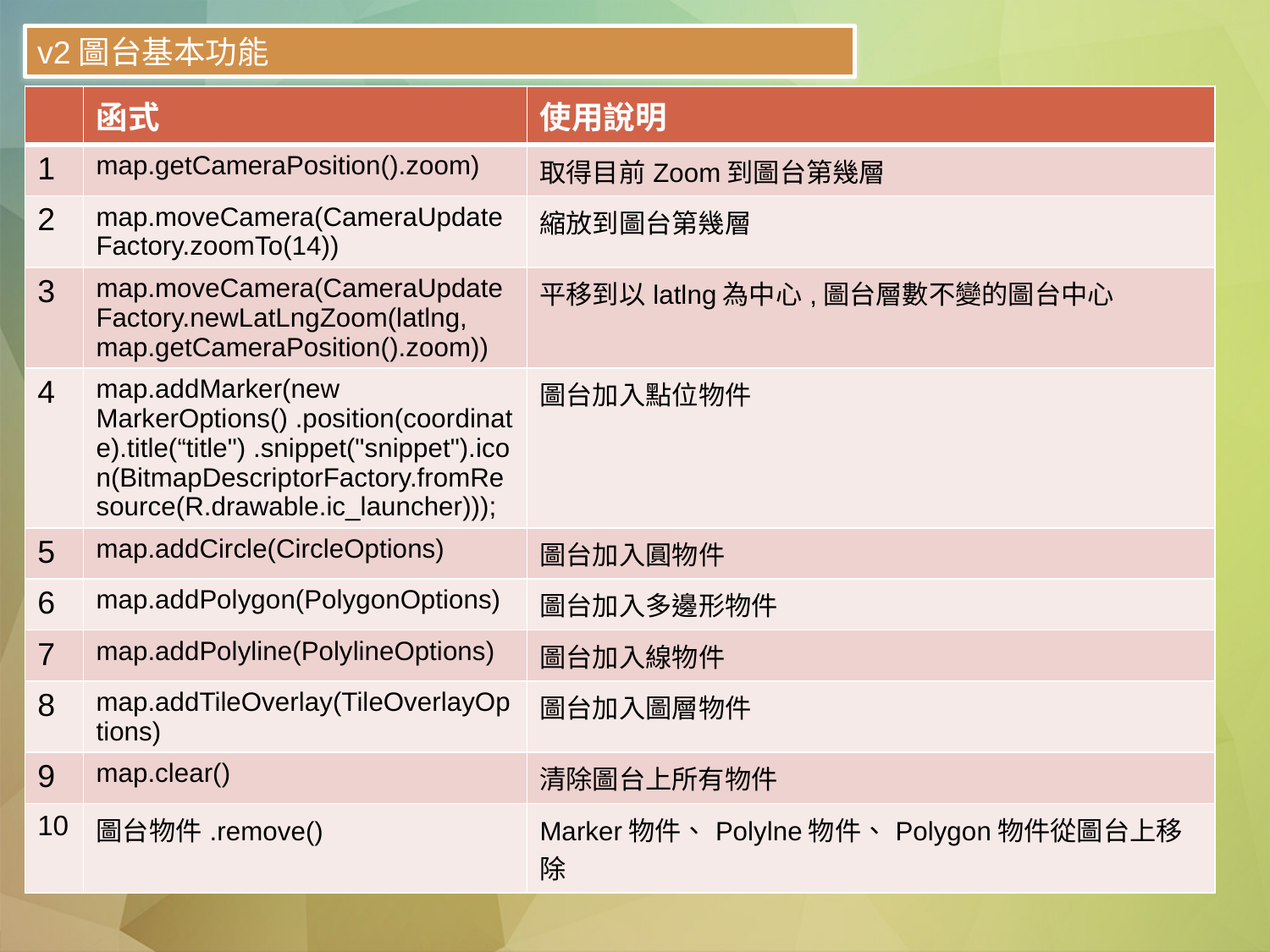

v2圖台基本功能
|  | 函式 | 使用說明 |
| --- | --- | --- |
| 1 | map.getCameraPosition().zoom) | 取得目前Zoom到圖台第幾層 |
| 2 | map.moveCamera(CameraUpdateFactory.zoomTo(14)) | 縮放到圖台第幾層 |
| 3 | map.moveCamera(CameraUpdateFactory.newLatLngZoom(latlng, map.getCameraPosition().zoom)) | 平移到以latlng為中心,圖台層數不變的圖台中心 |
| 4 | map.addMarker(new MarkerOptions() .position(coordinate).title(“title") .snippet("snippet").icon(BitmapDescriptorFactory.fromResource(R.drawable.ic\_launcher))); | 圖台加入點位物件 |
| 5 | map.addCircle(CircleOptions) | 圖台加入圓物件 |
| 6 | map.addPolygon(PolygonOptions) | 圖台加入多邊形物件 |
| 7 | map.addPolyline(PolylineOptions) | 圖台加入線物件 |
| 8 | map.addTileOverlay(TileOverlayOptions) | 圖台加入圖層物件 |
| 9 | map.clear() | 清除圖台上所有物件 |
| 10 | 圖台物件.remove() | Marker物件、Polylne物件、Polygon物件從圖台上移除 |